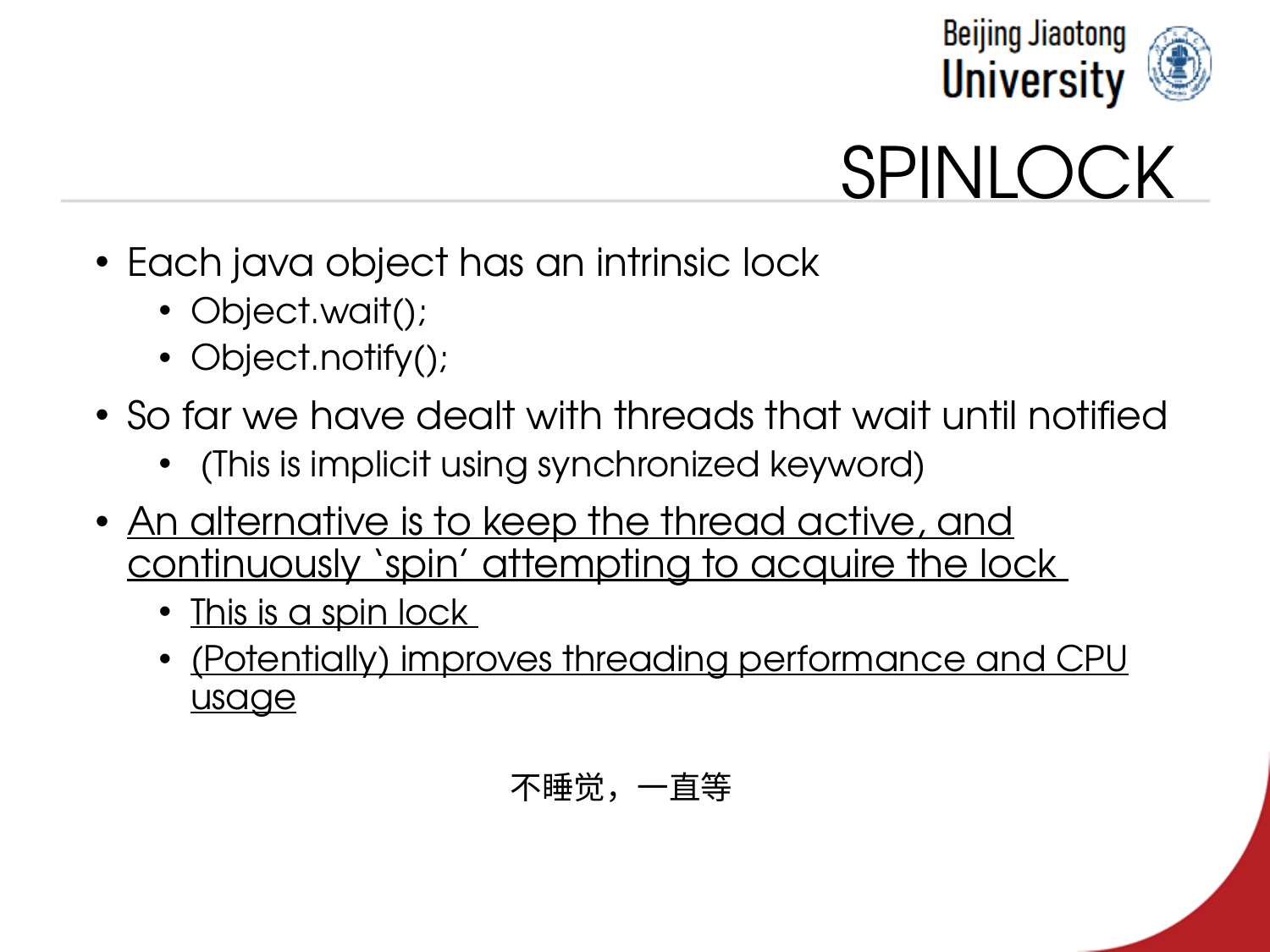

# Spinlock
Each java object has an intrinsic lock
Object.wait();
Object.notify();
So far we have dealt with threads that wait until notified
 (This is implicit using synchronized keyword)
An alternative is to keep the thread active, and continuously ‘spin’ attempting to acquire the lock
This is a spin lock
(Potentially) improves threading performance and CPU usage
不睡觉，一直等